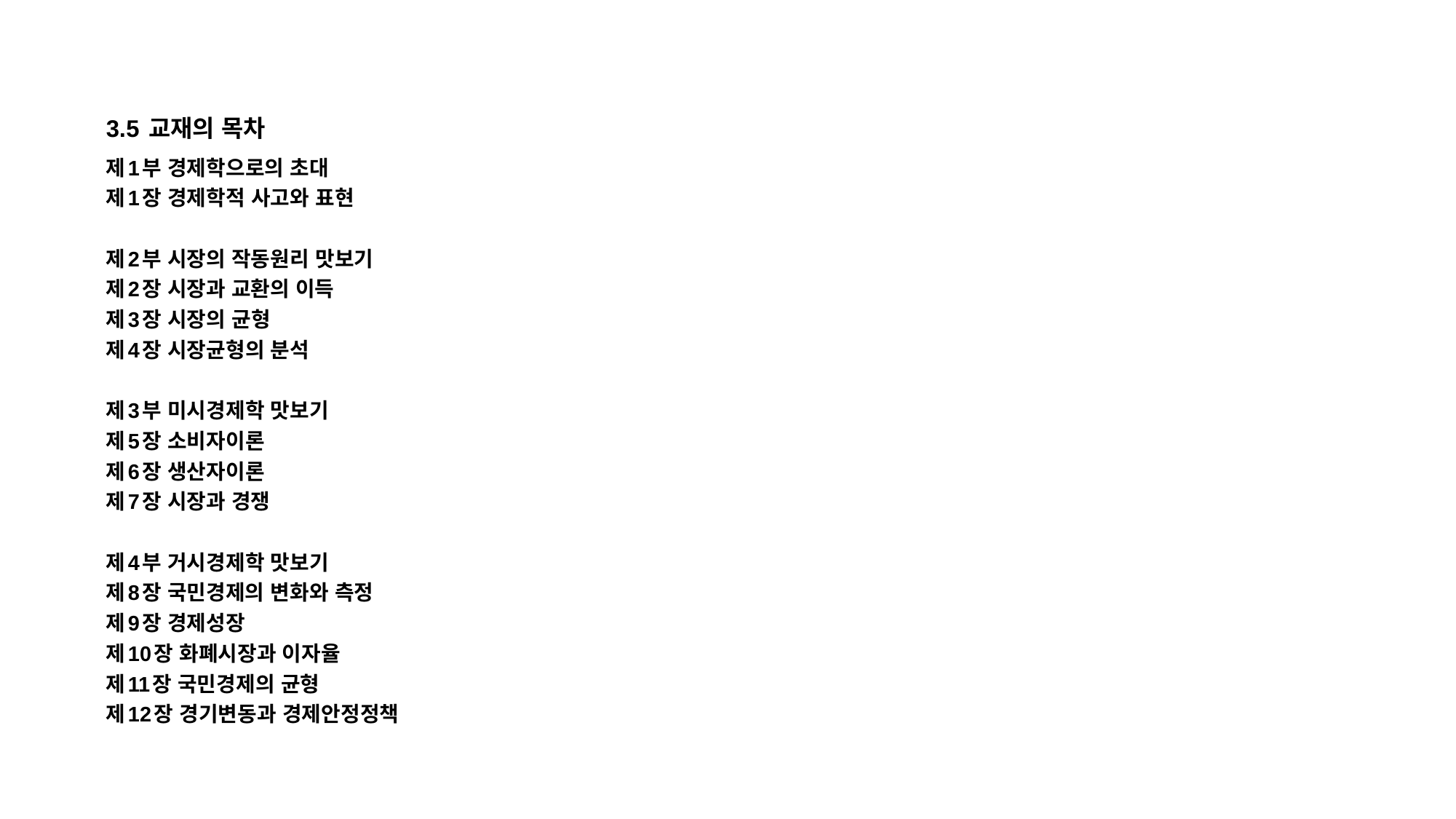

3.5 교재의 목차
제1부 경제학으로의 초대
제1장 경제학적 사고와 표현
제2부 시장의 작동원리 맛보기
제2장 시장과 교환의 이득
제3장 시장의 균형
제4장 시장균형의 분석
제3부 미시경제학 맛보기
제5장 소비자이론
제6장 생산자이론
제7장 시장과 경쟁
제4부 거시경제학 맛보기
제8장 국민경제의 변화와 측정
제9장 경제성장
제10장 화폐시장과 이자율
제11장 국민경제의 균형
제12장 경기변동과 경제안정정책